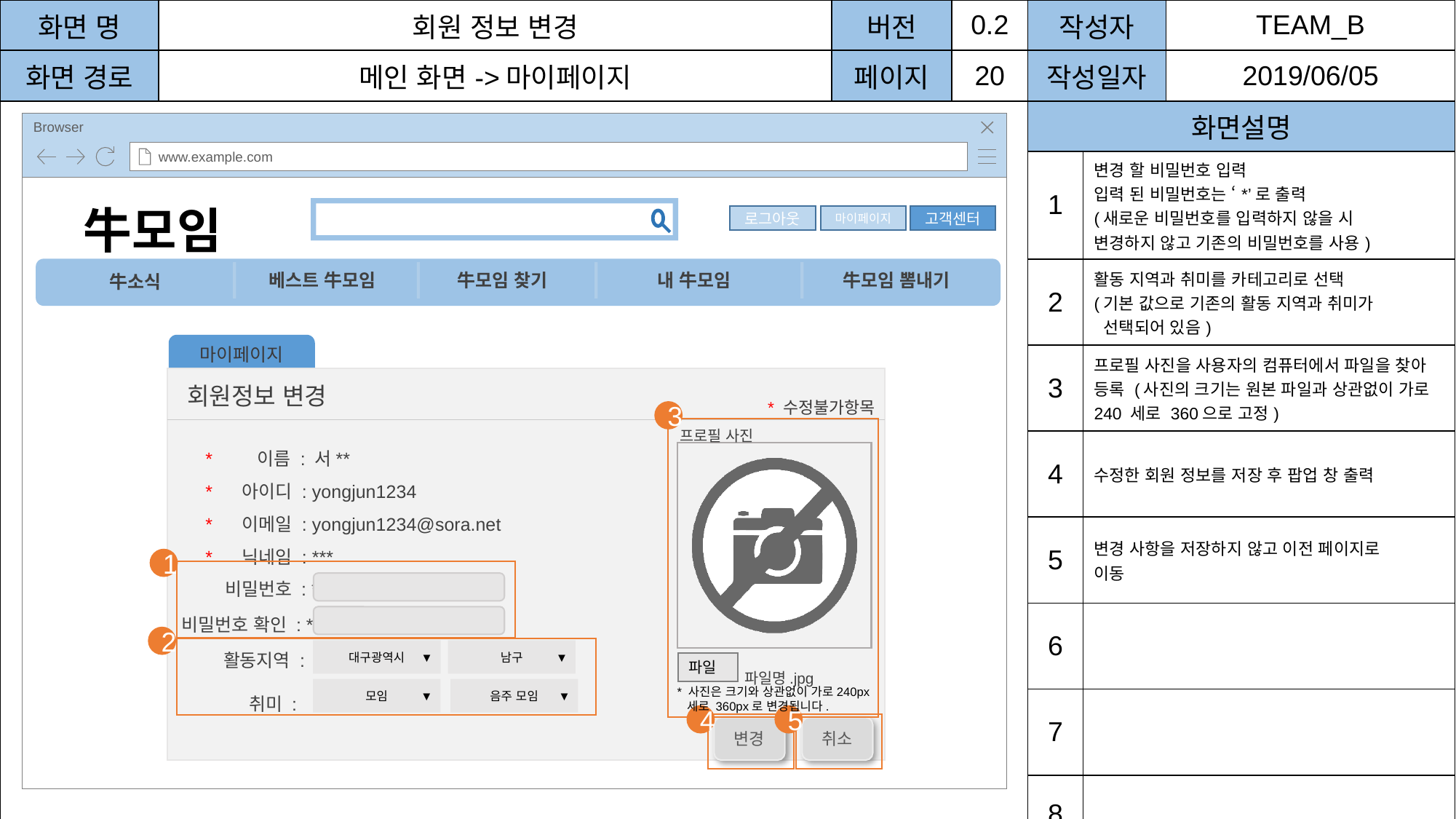

| 화면 명 | 회원 정보 변경 | 버전 | 0.2 | 작성자 |  | TEAM\_B |
| --- | --- | --- | --- | --- | --- | --- |
| 화면 경로 | 메인 화면->마이페이지 | 페이지 | 20 | 작성일자 |  | 2019/06/05 |
|  |  |  |  | 화면설명 |  |  |
|  |  |  |  | 1 | 변경 할 비밀번호 입력 입력 된 비밀번호는 ‘\*’로 출력 (새로운 비밀번호를 입력하지 않을 시 변경하지 않고 기존의 비밀번호를 사용) |  |
|  |  |  |  | 2 | 활동 지역과 취미를 카테고리로 선택 (기본 값으로 기존의 활동 지역과 취미가 선택되어 있음) |  |
|  |  |  |  | 3 | 프로필 사진을 사용자의 컴퓨터에서 파일을 찾아 등록 (사진의 크기는 원본 파일과 상관없이 가로 240 세로 360으로 고정) |  |
|  |  |  |  | 4 | 수정한 회원 정보를 저장 후 팝업 창 출력 |  |
|  |  |  |  | 5 | 변경 사항을 저장하지 않고 이전 페이지로 이동 |  |
|  |  |  |  | 6 |  |  |
|  |  |  |  | 7 |  |  |
|  |  |  |  | 8 |  |  |
Browser

www.example.com

牛모임

마이페이지
로그아웃
로그인
회원가입
고객센터

베스트 牛모임
牛모임 찾기
내 牛모임
牛모임 뽐내기
牛소식

마이페이지

회원정보 변경
* 수정불가항목
3
프로필 사진

*        이름 : 서**
*     아이디 : yongjun1234
*     이메일 : yongjun1234@sora.net
*     닉네임 : ***
   비밀번호 : ******

1

비밀번호 확인 : ******

2
   활동지역 :
        취미 :

대구광역시
남구
▼
▼
파일
파일명.jpg

* 사진은 크기와 상관없이 가로240px
  세로 360px로 변경됩니다.
모임
음주 모임
▼
▼
4
5

변경
취소